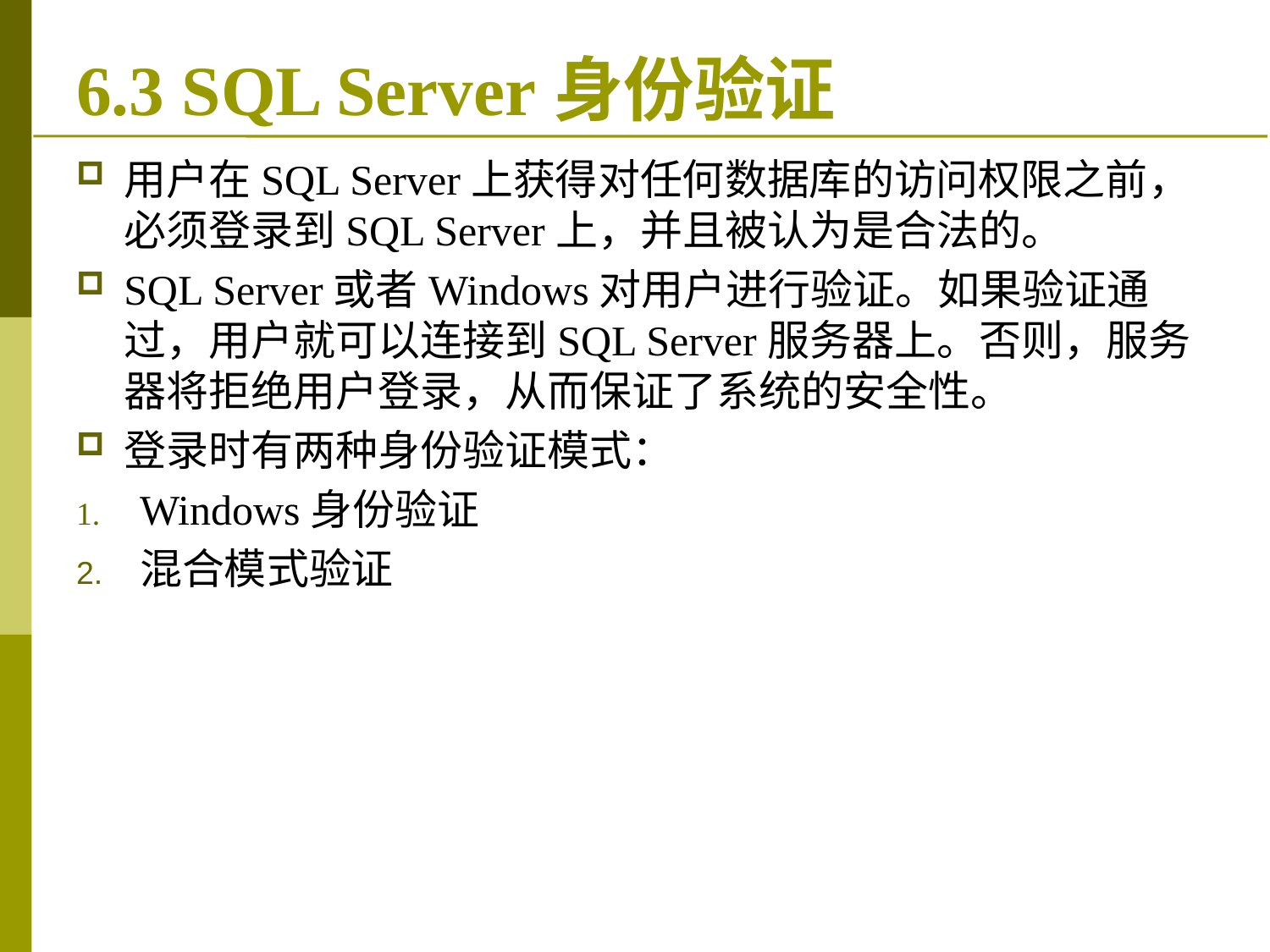

# 6.3 SQL Server身份验证
用户在SQL Server上获得对任何数据库的访问权限之前，必须登录到SQL Server上，并且被认为是合法的。
SQL Server或者Windows对用户进行验证。如果验证通过，用户就可以连接到SQL Server服务器上。否则，服务器将拒绝用户登录，从而保证了系统的安全性。
登录时有两种身份验证模式：
Windows身份验证
混合模式验证